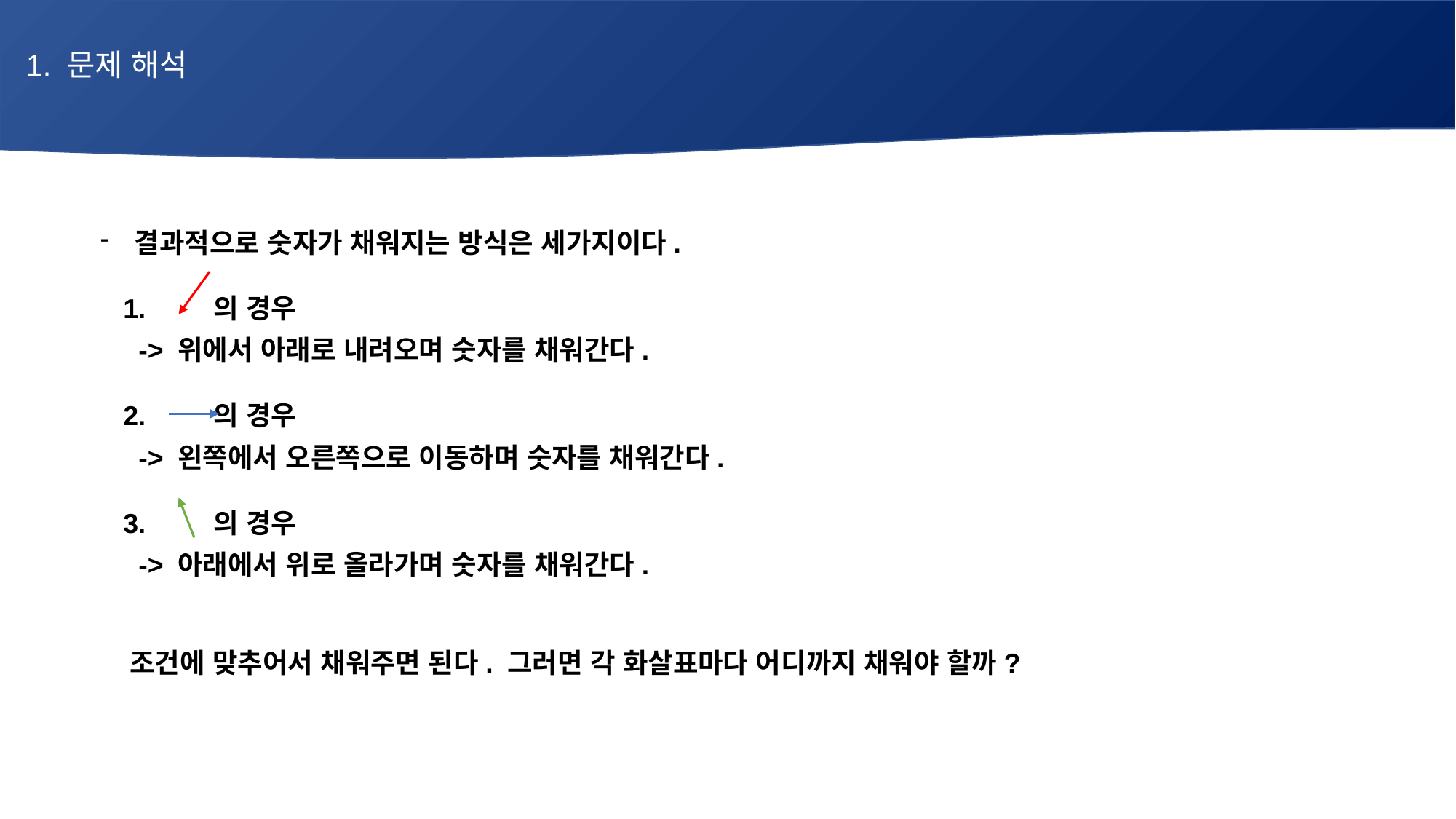

1. 문제 해석
# 매주 1 과제 LV2
결과적으로 숫자가 채워지는 방식은 세가지이다.

   1.        의 경우

     -> 위에서 아래로 내려오며 숫자를 채워간다.

   2.        의 경우

     -> 왼쪽에서 오른쪽으로 이동하며 숫자를 채워간다.

   3.        의 경우

     -> 아래에서 위로 올라가며 숫자를 채워간다.

   조건에 맞추어서 채워주면 된다. 그러면 각 화살표마다 어디까지 채워야 할까?